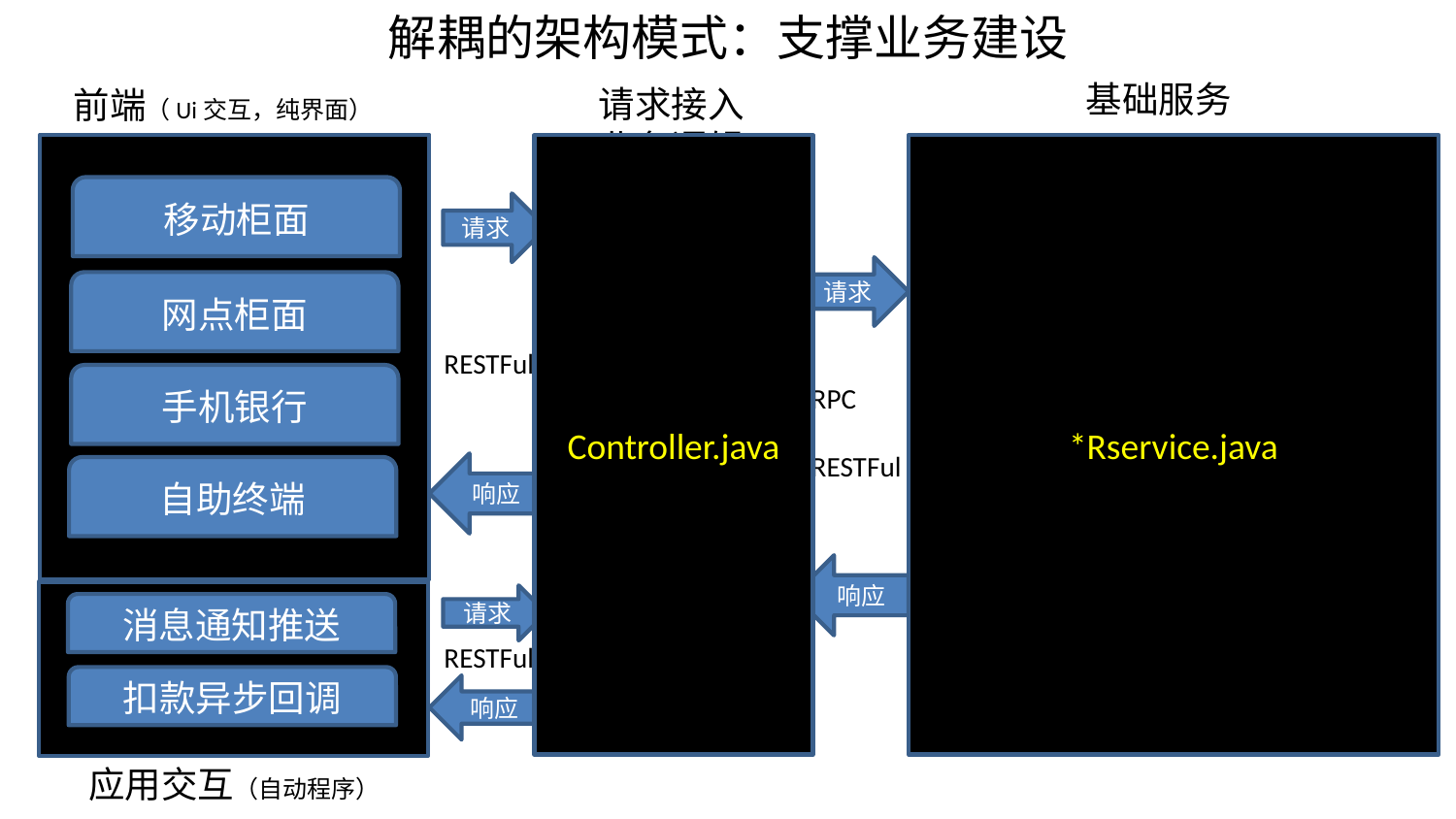

解耦的架构模式：支撑业务建设
基础服务
请求接入
业务逻辑
前端（Ui交互，纯界面）

Controller.java
*Rservice.java

移动柜面
请求
业务逻辑
（流程）
M-V-C
基础服务

代理服务
（主机服务）

请求
网点柜面
M-V-VM
AOP
基础服务
RESTFul
银行核心
手机银行
RPC

RESTFul
统一异常
Web
Desktop
交换
数据校验
接口整合服务
响应
自助终端
Native
理财系统
服务流程
响应

请求

消息通知推送

全局事务

异步回调
Ca che

Domain
RESTFul
扣款异步回调
定时调度

响应
应用交互（自动程序）